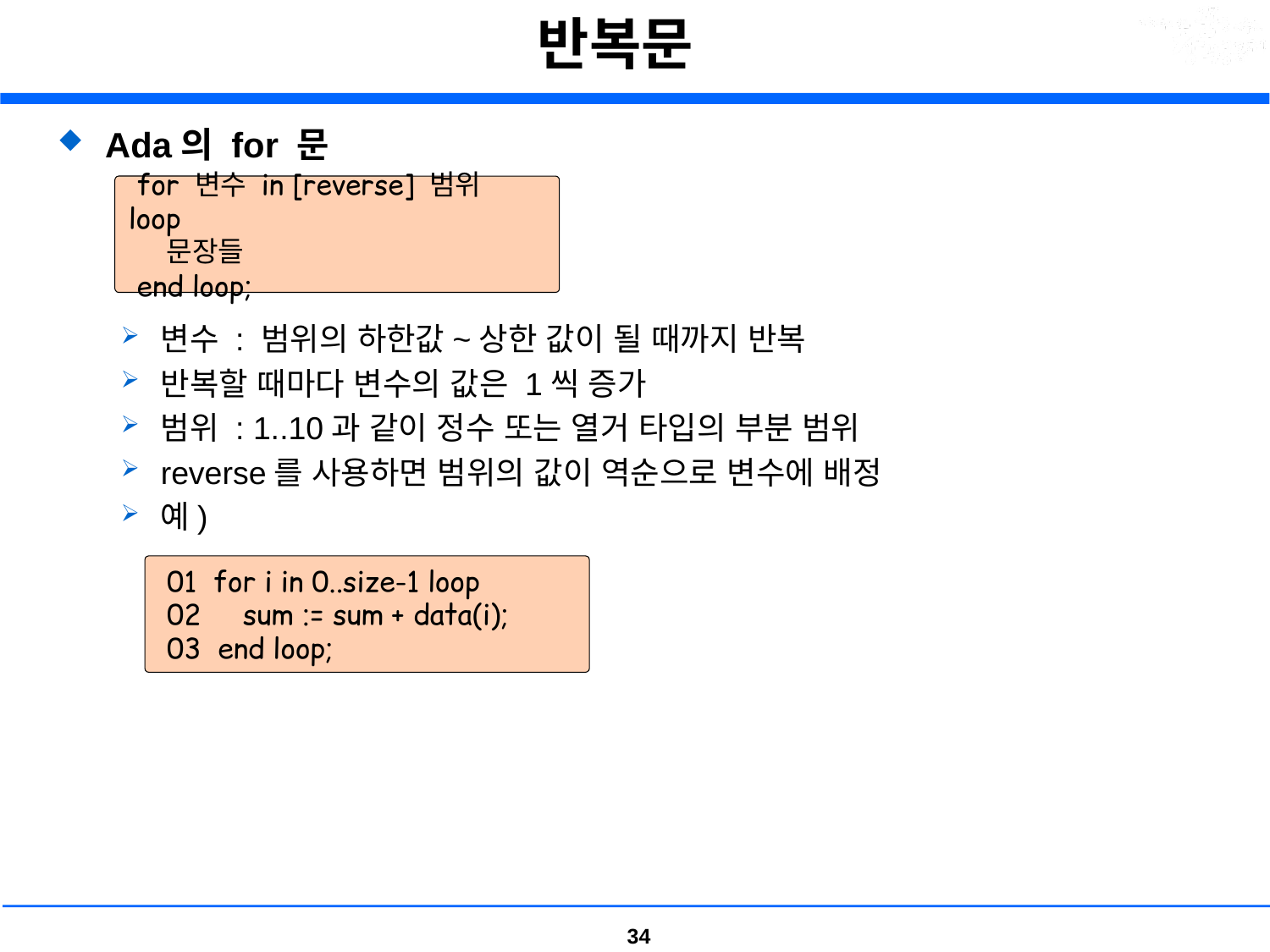

# 반복문
Ada의 for 문

변수 : 범위의 하한값~상한 값이 될 때까지 반복
반복할 때마다 변수의 값은 1씩 증가
범위 : 1..10과 같이 정수 또는 열거 타입의 부분 범위
reverse를 사용하면 범위의 값이 역순으로 변수에 배정
예)

 for 변수 in [reverse] 범위 loop
    문장들
 end loop;
 01  for i in 0..size-1 loop
 02     sum := sum + data(i);
 03  end loop;